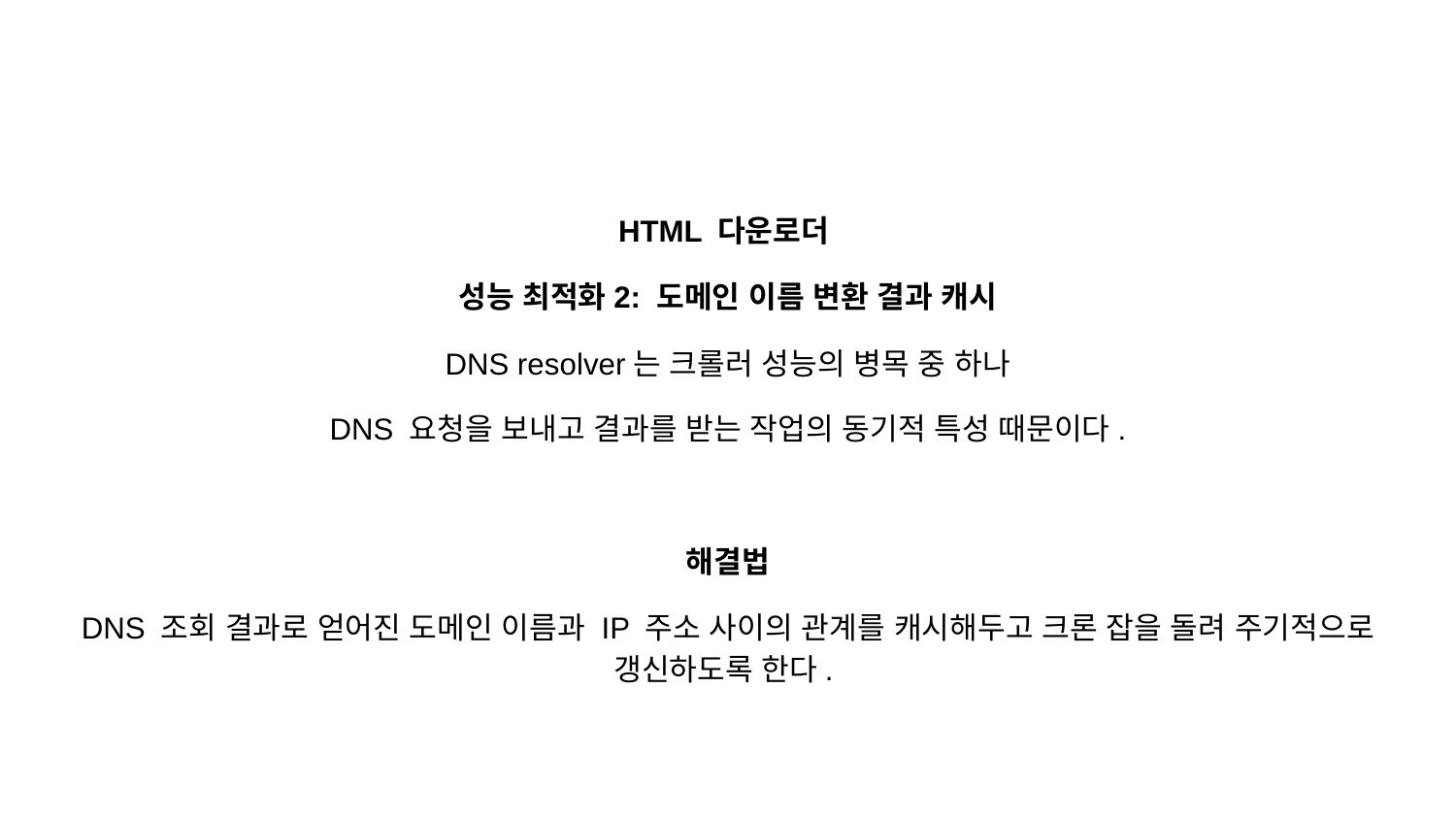

HTML 다운로더
성능 최적화2: 도메인 이름 변환 결과 캐시
DNS resolver는 크롤러 성능의 병목 중 하나
DNS 요청을 보내고 결과를 받는 작업의 동기적 특성 때문이다.

해결법
DNS 조회 결과로 얻어진 도메인 이름과 IP 주소 사이의 관계를 캐시해두고 크론 잡을 돌려 주기적으로 갱신하도록 한다.